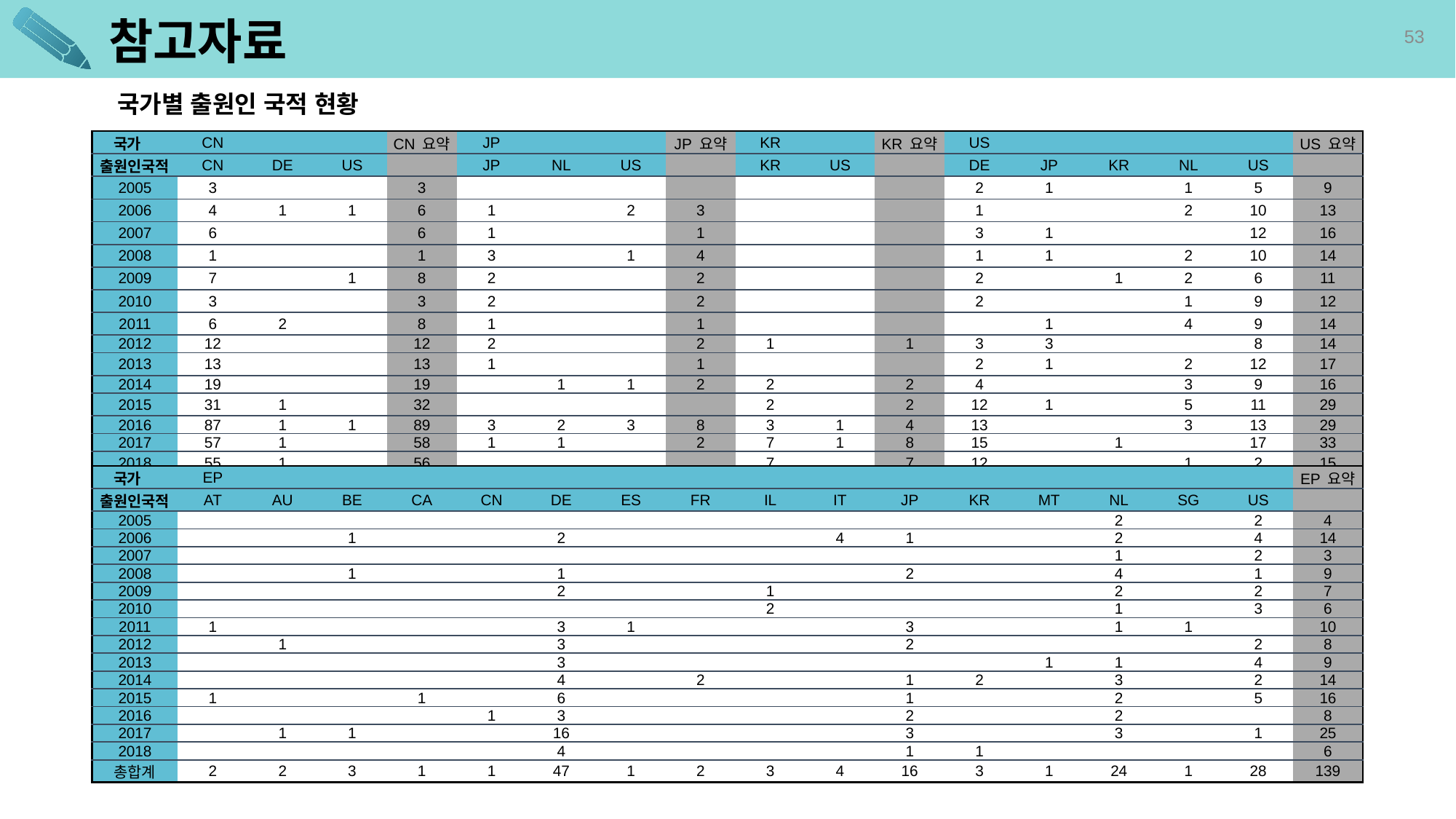

# 참고자료
국가별 출원인 국적 현황
| 국가 | CN |  |  | CN 요약 | JP |  |  | JP 요약 | KR |  | KR 요약 | US |  |  |  |  | US 요약 |
| --- | --- | --- | --- | --- | --- | --- | --- | --- | --- | --- | --- | --- | --- | --- | --- | --- | --- |
| 출원인국적 | CN | DE | US |  | JP | NL | US |  | KR | US |  | DE | JP | KR | NL | US |  |
| 2005 | 3 |  |  | 3 |  |  |  |  |  |  |  | 2 | 1 |  | 1 | 5 | 9 |
| 2006 | 4 | 1 | 1 | 6 | 1 |  | 2 | 3 |  |  |  | 1 |  |  | 2 | 10 | 13 |
| 2007 | 6 |  |  | 6 | 1 |  |  | 1 |  |  |  | 3 | 1 |  |  | 12 | 16 |
| 2008 | 1 |  |  | 1 | 3 |  | 1 | 4 |  |  |  | 1 | 1 |  | 2 | 10 | 14 |
| 2009 | 7 |  | 1 | 8 | 2 |  |  | 2 |  |  |  | 2 |  | 1 | 2 | 6 | 11 |
| 2010 | 3 |  |  | 3 | 2 |  |  | 2 |  |  |  | 2 |  |  | 1 | 9 | 12 |
| 2011 | 6 | 2 |  | 8 | 1 |  |  | 1 |  |  |  |  | 1 |  | 4 | 9 | 14 |
| 2012 | 12 |  |  | 12 | 2 |  |  | 2 | 1 |  | 1 | 3 | 3 |  |  | 8 | 14 |
| 2013 | 13 |  |  | 13 | 1 |  |  | 1 |  |  |  | 2 | 1 |  | 2 | 12 | 17 |
| 2014 | 19 |  |  | 19 |  | 1 | 1 | 2 | 2 |  | 2 | 4 |  |  | 3 | 9 | 16 |
| 2015 | 31 | 1 |  | 32 |  |  |  |  | 2 |  | 2 | 12 | 1 |  | 5 | 11 | 29 |
| 2016 | 87 | 1 | 1 | 89 | 3 | 2 | 3 | 8 | 3 | 1 | 4 | 13 |  |  | 3 | 13 | 29 |
| 2017 | 57 | 1 |  | 58 | 1 | 1 |  | 2 | 7 | 1 | 8 | 15 |  | 1 |  | 17 | 33 |
| 2018 | 55 | 1 |  | 56 |  |  |  |  | 7 |  | 7 | 12 |  |  | 1 | 2 | 15 |
| 총합계 | 304 | 7 | 3 | 314 | 17 | 4 | 7 | 28 | 22 | 2 | 24 | 72 | 9 | 2 | 26 | 133 | 242 |
| 국가 | EP |  |  |  |  |  |  |  |  |  |  |  |  |  |  |  | EP 요약 |
| --- | --- | --- | --- | --- | --- | --- | --- | --- | --- | --- | --- | --- | --- | --- | --- | --- | --- |
| 출원인국적 | AT | AU | BE | CA | CN | DE | ES | FR | IL | IT | JP | KR | MT | NL | SG | US |  |
| 2005 |  |  |  |  |  |  |  |  |  |  |  |  |  | 2 |  | 2 | 4 |
| 2006 |  |  | 1 |  |  | 2 |  |  |  | 4 | 1 |  |  | 2 |  | 4 | 14 |
| 2007 |  |  |  |  |  |  |  |  |  |  |  |  |  | 1 |  | 2 | 3 |
| 2008 |  |  | 1 |  |  | 1 |  |  |  |  | 2 |  |  | 4 |  | 1 | 9 |
| 2009 |  |  |  |  |  | 2 |  |  | 1 |  |  |  |  | 2 |  | 2 | 7 |
| 2010 |  |  |  |  |  |  |  |  | 2 |  |  |  |  | 1 |  | 3 | 6 |
| 2011 | 1 |  |  |  |  | 3 | 1 |  |  |  | 3 |  |  | 1 | 1 |  | 10 |
| 2012 |  | 1 |  |  |  | 3 |  |  |  |  | 2 |  |  |  |  | 2 | 8 |
| 2013 |  |  |  |  |  | 3 |  |  |  |  |  |  | 1 | 1 |  | 4 | 9 |
| 2014 |  |  |  |  |  | 4 |  | 2 |  |  | 1 | 2 |  | 3 |  | 2 | 14 |
| 2015 | 1 |  |  | 1 |  | 6 |  |  |  |  | 1 |  |  | 2 |  | 5 | 16 |
| 2016 |  |  |  |  | 1 | 3 |  |  |  |  | 2 |  |  | 2 |  |  | 8 |
| 2017 |  | 1 | 1 |  |  | 16 |  |  |  |  | 3 |  |  | 3 |  | 1 | 25 |
| 2018 |  |  |  |  |  | 4 |  |  |  |  | 1 | 1 |  |  |  |  | 6 |
| 총합계 | 2 | 2 | 3 | 1 | 1 | 47 | 1 | 2 | 3 | 4 | 16 | 3 | 1 | 24 | 1 | 28 | 139 |